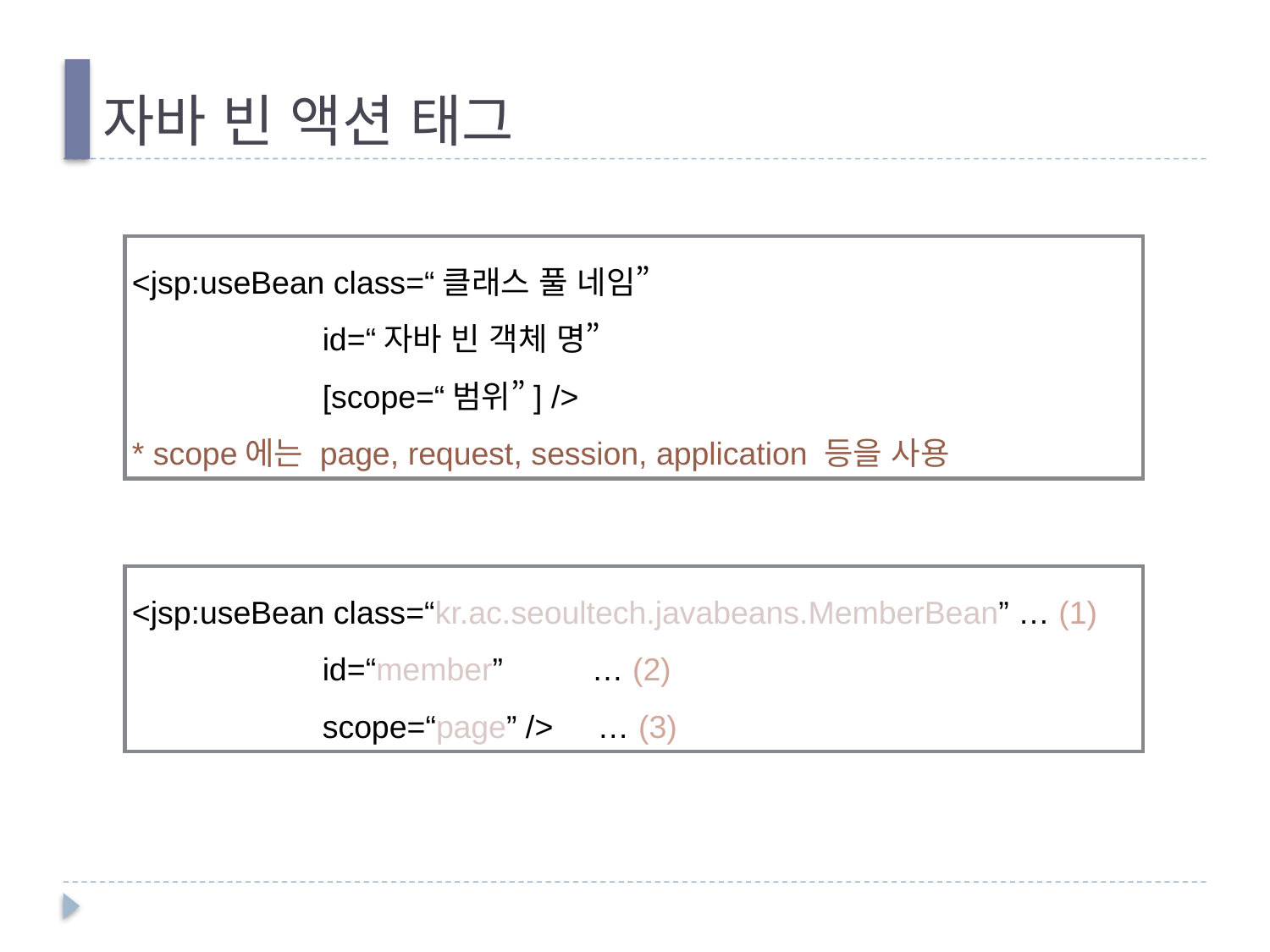

# 자바 빈 액션 태그

<jsp:useBean class=“클래스 풀 네임”
id=“자바 빈 객체 명”
[scope=“범위”] />
* scope에는 page, request, session, application 등을 사용
<jsp:useBean class=“kr.ac.seoultech.javabeans.MemberBean” … (1)
id=“member”          … (2)
scope=“page” />     … (3)